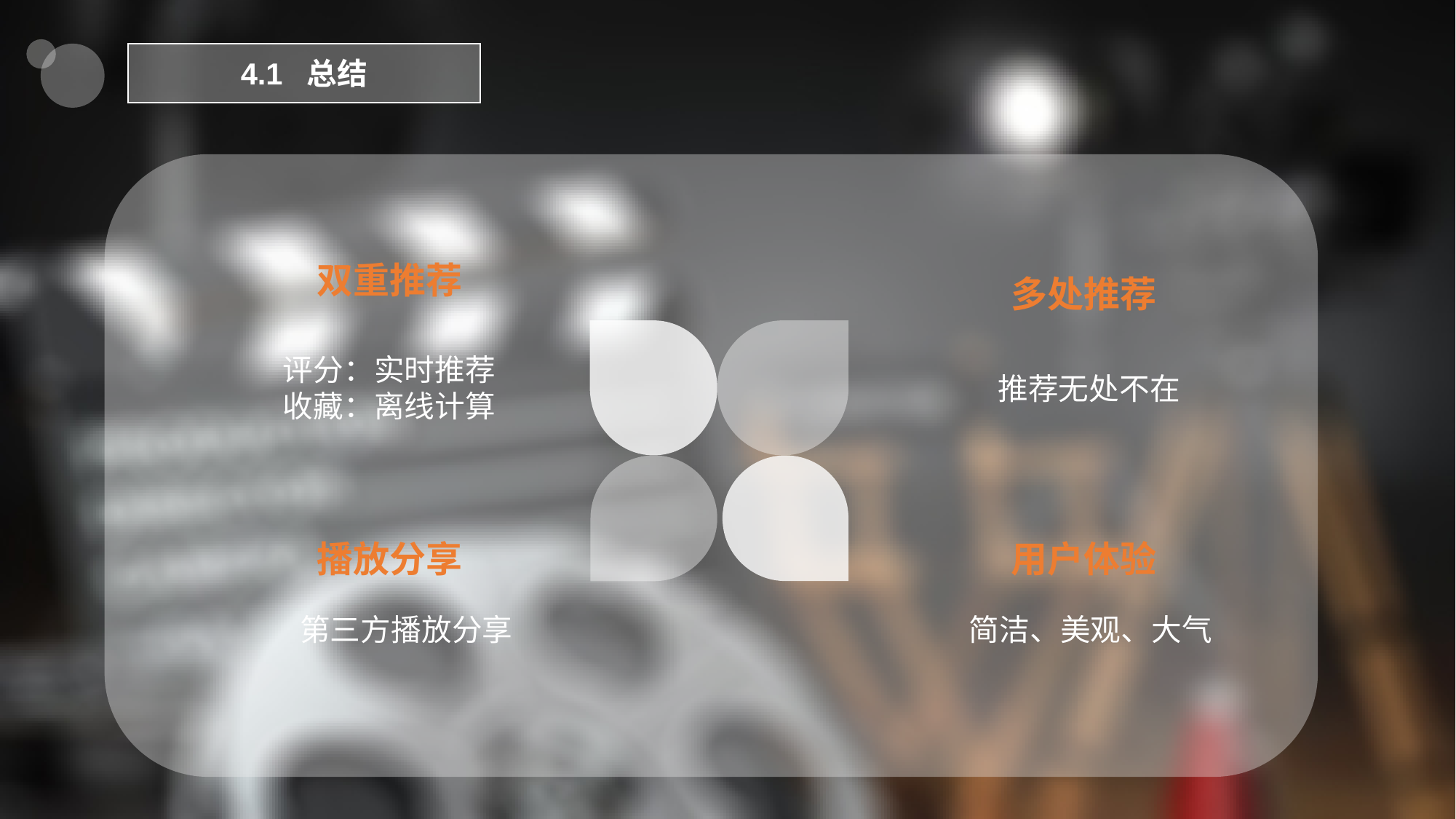

4.1  总结

双重推荐
多处推荐

评分：实时推荐
收藏：离线计算
推荐无处不在

播放分享
用户体验
第三方播放分享
简洁、美观、大气